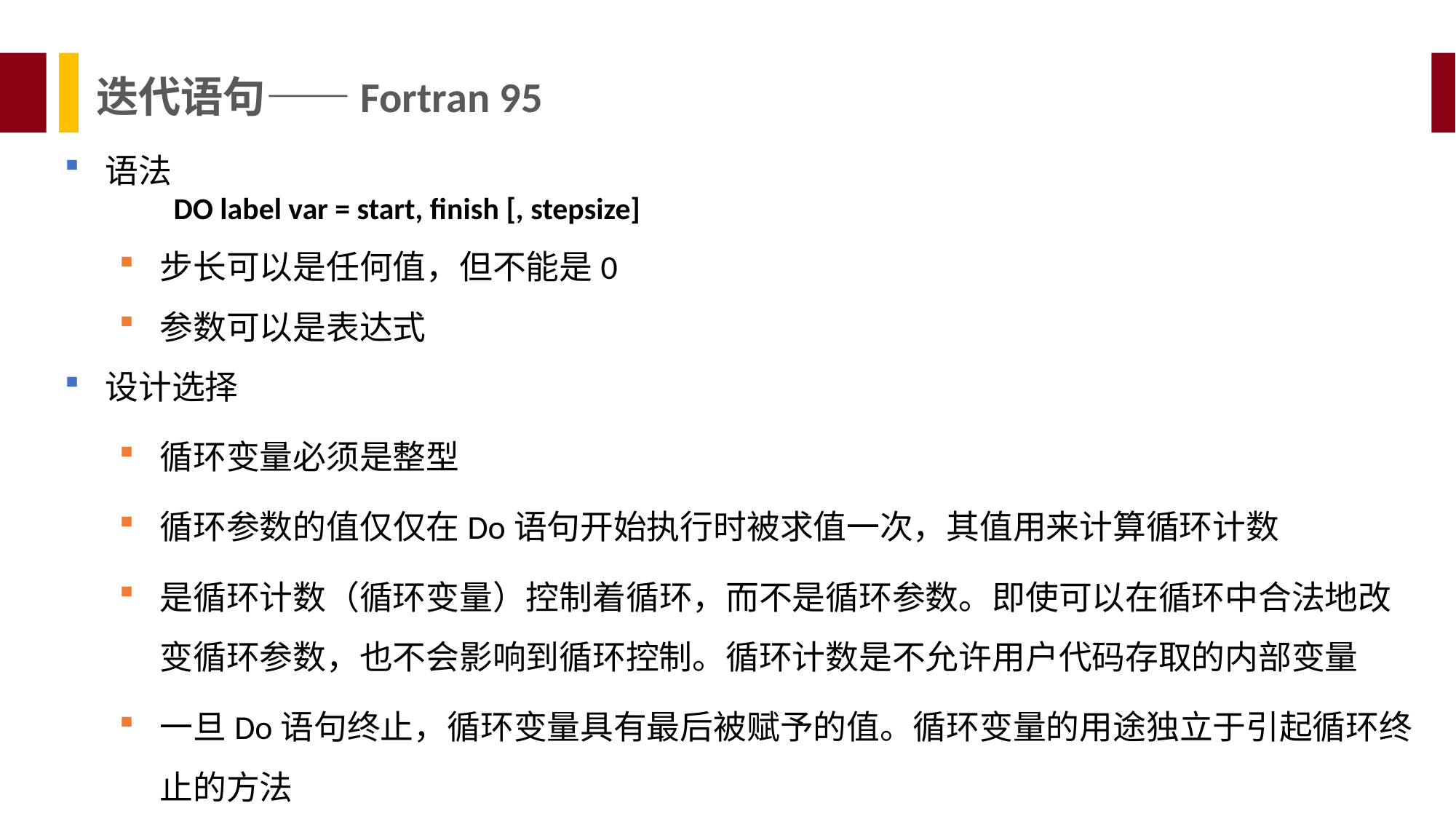

迭代语句——Fortran 95
语法
	DO label var = start, finish [, stepsize]
步长可以是任何值，但不能是0
参数可以是表达式
设计选择
循环变量必须是整型
循环参数的值仅仅在Do语句开始执行时被求值一次，其值用来计算循环计数
是循环计数（循环变量）控制着循环，而不是循环参数。即使可以在循环中合法地改变循环参数，也不会影响到循环控制。循环计数是不允许用户代码存取的内部变量
一旦Do语句终止，循环变量具有最后被赋予的值。循环变量的用途独立于引起循环终止的方法